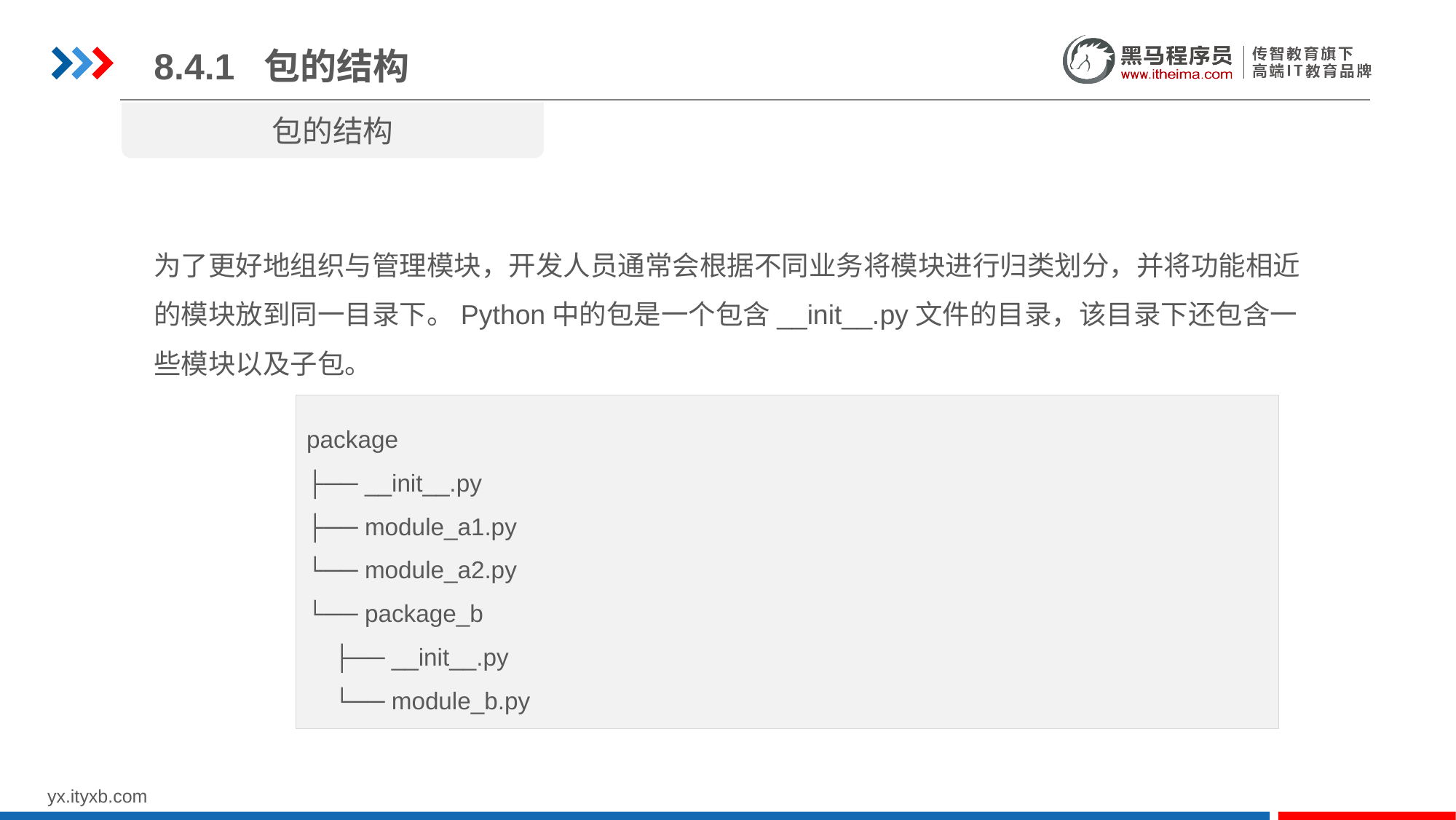

8.4.1  包的结构

包的结构
为了更好地组织与管理模块，开发人员通常会根据不同业务将模块进行归类划分，并将功能相近的模块放到同一目录下。Python中的包是一个包含__init__.py文件的目录，该目录下还包含一些模块以及子包。
package
├── __init__.py
├── module_a1.py
└── module_a2.py
└── package_b
    ├── __init__.py
    └── module_b.py